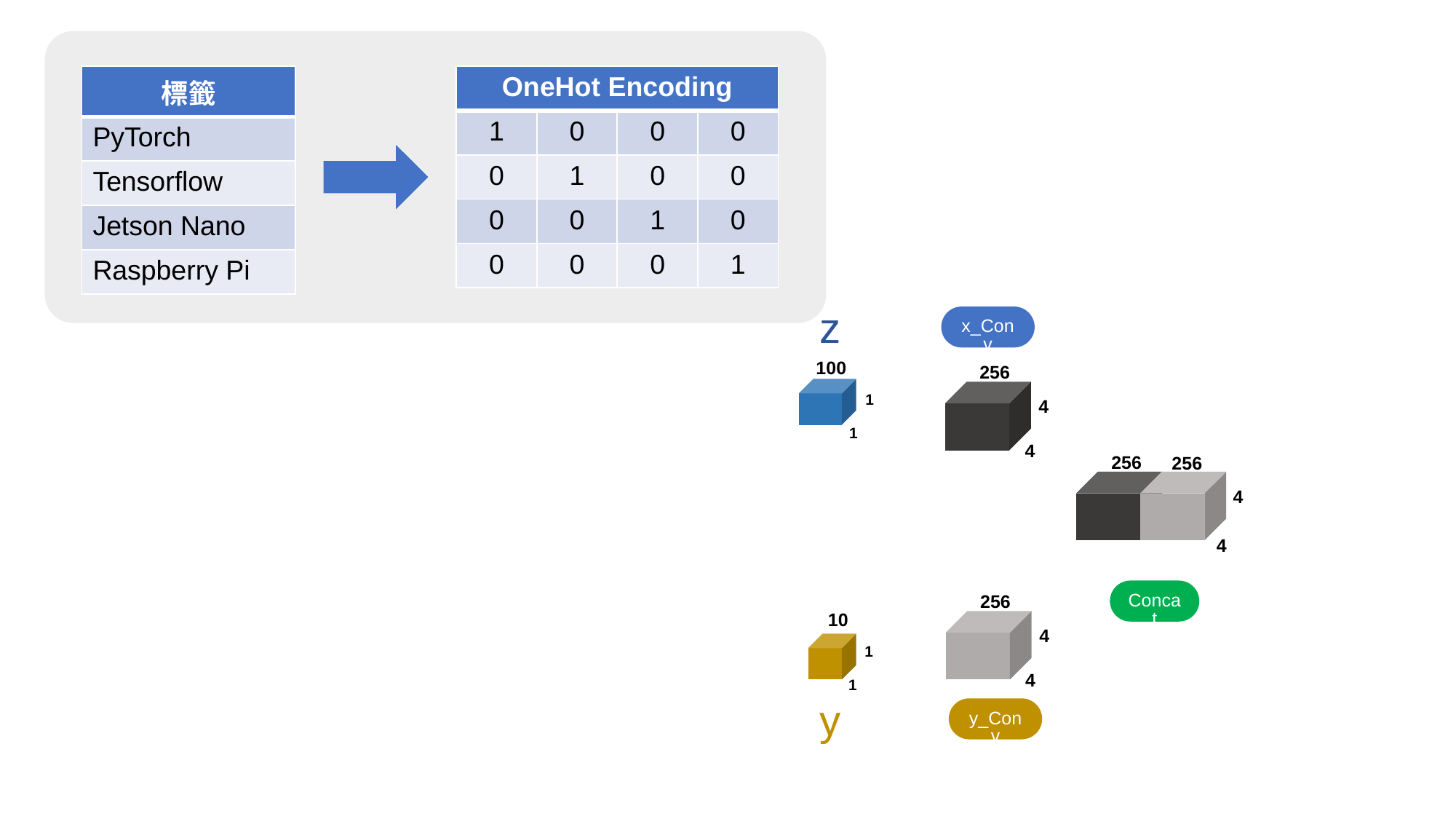

| 標籤 |
| --- |
| PyTorch |
| Tensorflow |
| Jetson Nano |
| Raspberry Pi |
| OneHot Encoding |  |  |  |
| --- | --- | --- | --- |
| 1 | 0 | 0 | 0 |
| 0 | 1 | 0 | 0 |
| 0 | 0 | 1 | 0 |
| 0 | 0 | 0 | 1 |

z
x_Conv
256

4
4
100

1
1
256
256

4
4
Concat
256

4
4
y_Conv
10

1
1
y